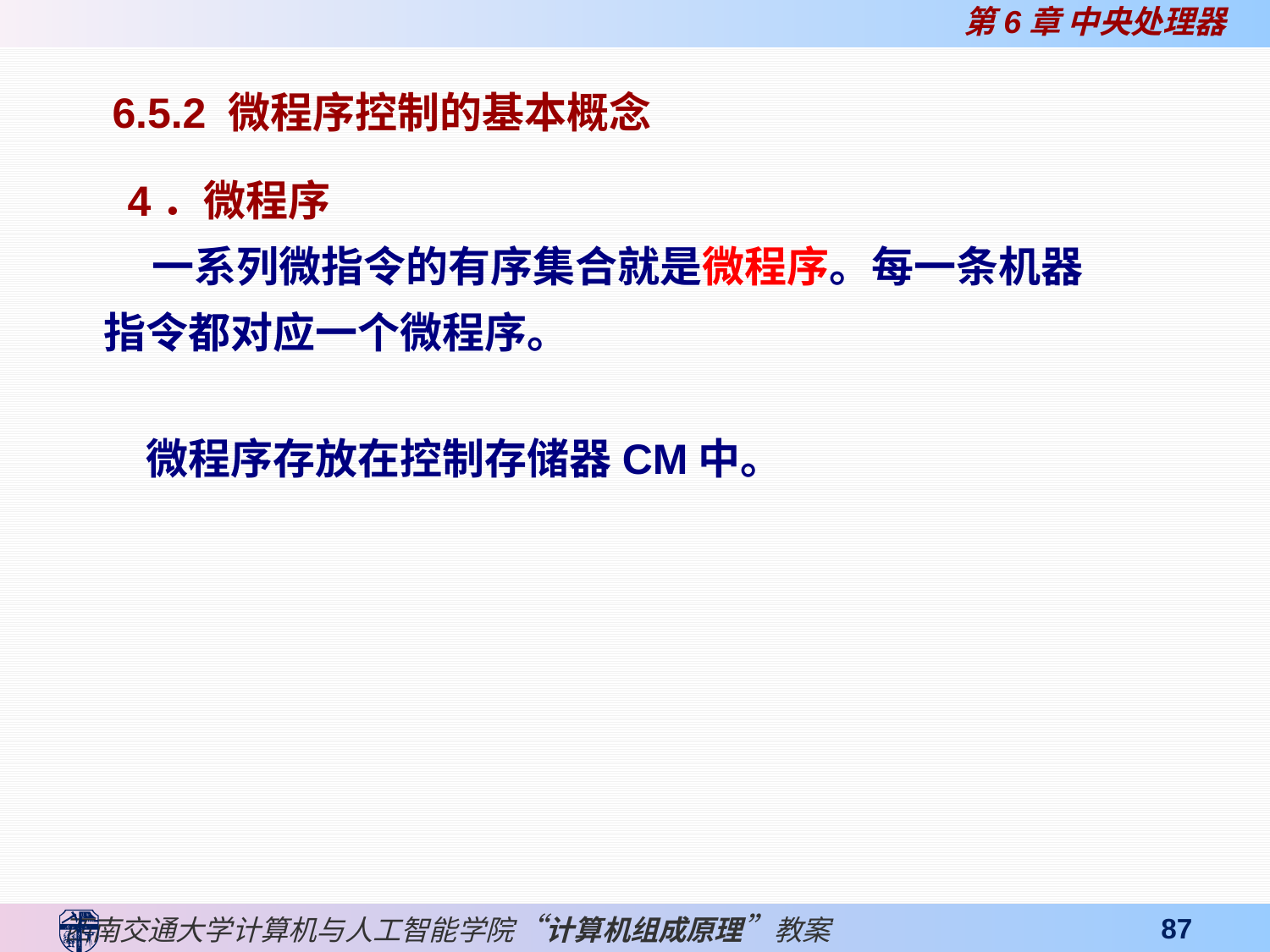

6.5.2 微程序控制的基本概念
  4．微程序
    一系列微指令的有序集合就是微程序。每一条机器指令都对应一个微程序。
    微程序存放在控制存储器CM中。